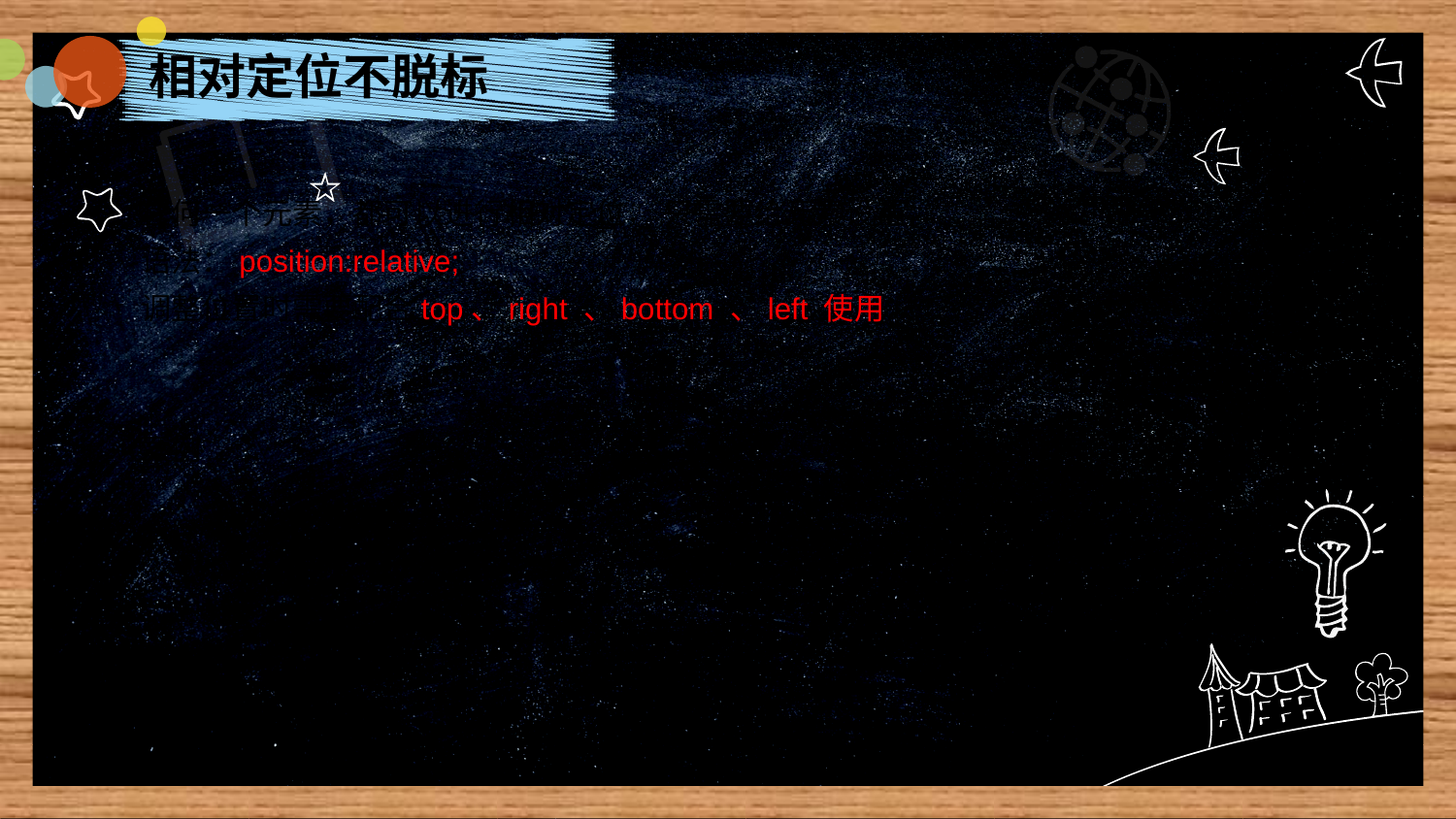

相对定位不脱标

任何一个元素，都可以进行相对定位， 只需要给元素设置：
语法：position:relative;
调整位置时需要配合top、right 、bottom 、left 使用

案例